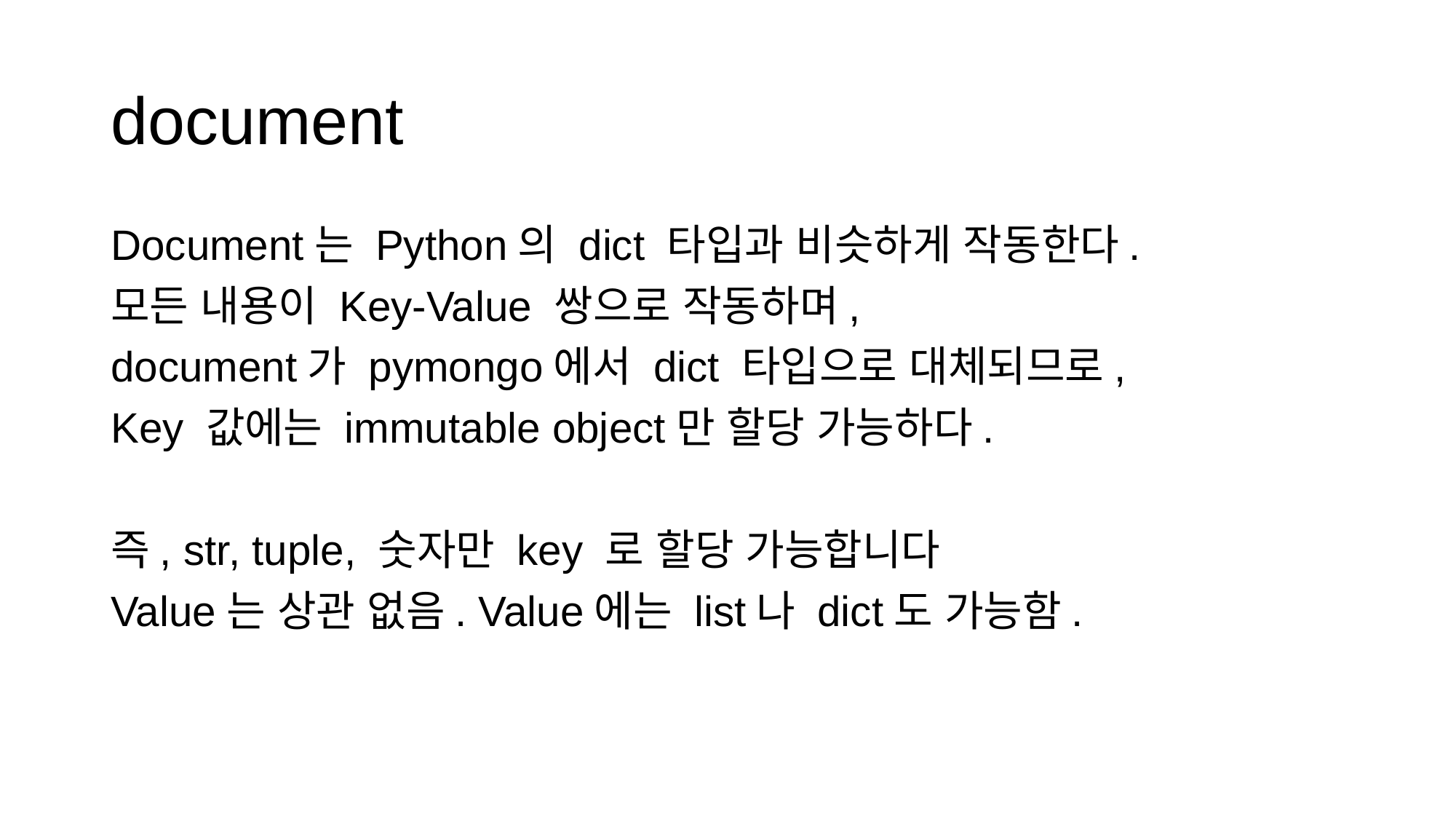

# document
Document는 Python의 dict 타입과 비슷하게 작동한다.
모든 내용이 Key-Value 쌍으로 작동하며,
document가 pymongo에서 dict 타입으로 대체되므로,
Key 값에는 immutable object만 할당 가능하다.

즉, str, tuple, 숫자만 key 로 할당 가능합니다
Value는 상관 없음. Value에는 list나 dict도 가능함.